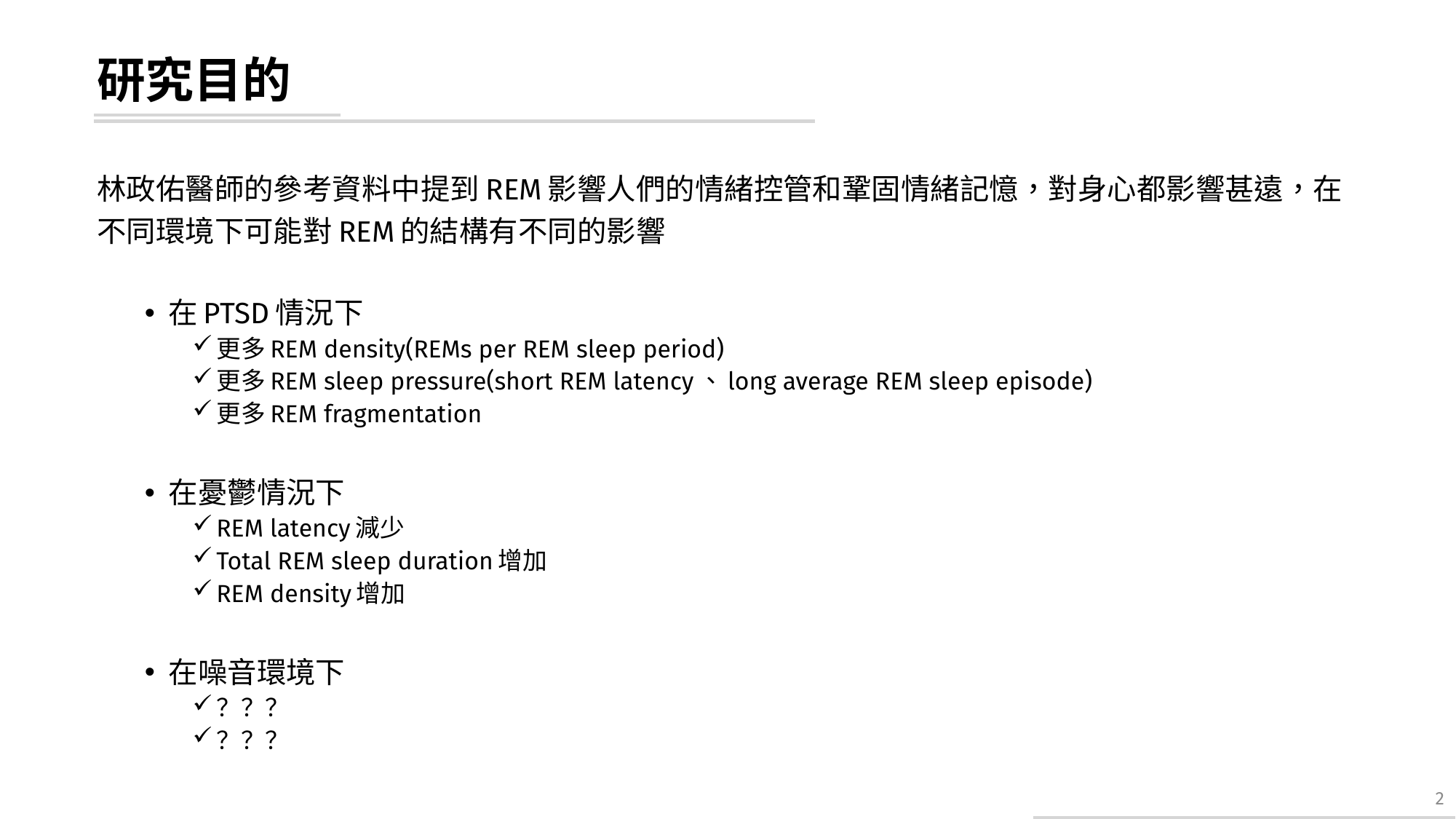

# 研究目的
林政佑醫師的參考資料中提到REM影響人們的情緒控管和鞏固情緒記憶，對身心都影響甚遠，在不同環境下可能對REM的結構有不同的影響

在PTSD情況下
更多REM density(REMs per REM sleep period)
更多REM sleep pressure(short REM latency、long average REM sleep episode)
更多REM fragmentation

在憂鬱情況下
REM latency減少
Total REM sleep duration增加
REM density增加

在噪音環境下
？？？
？？？
2